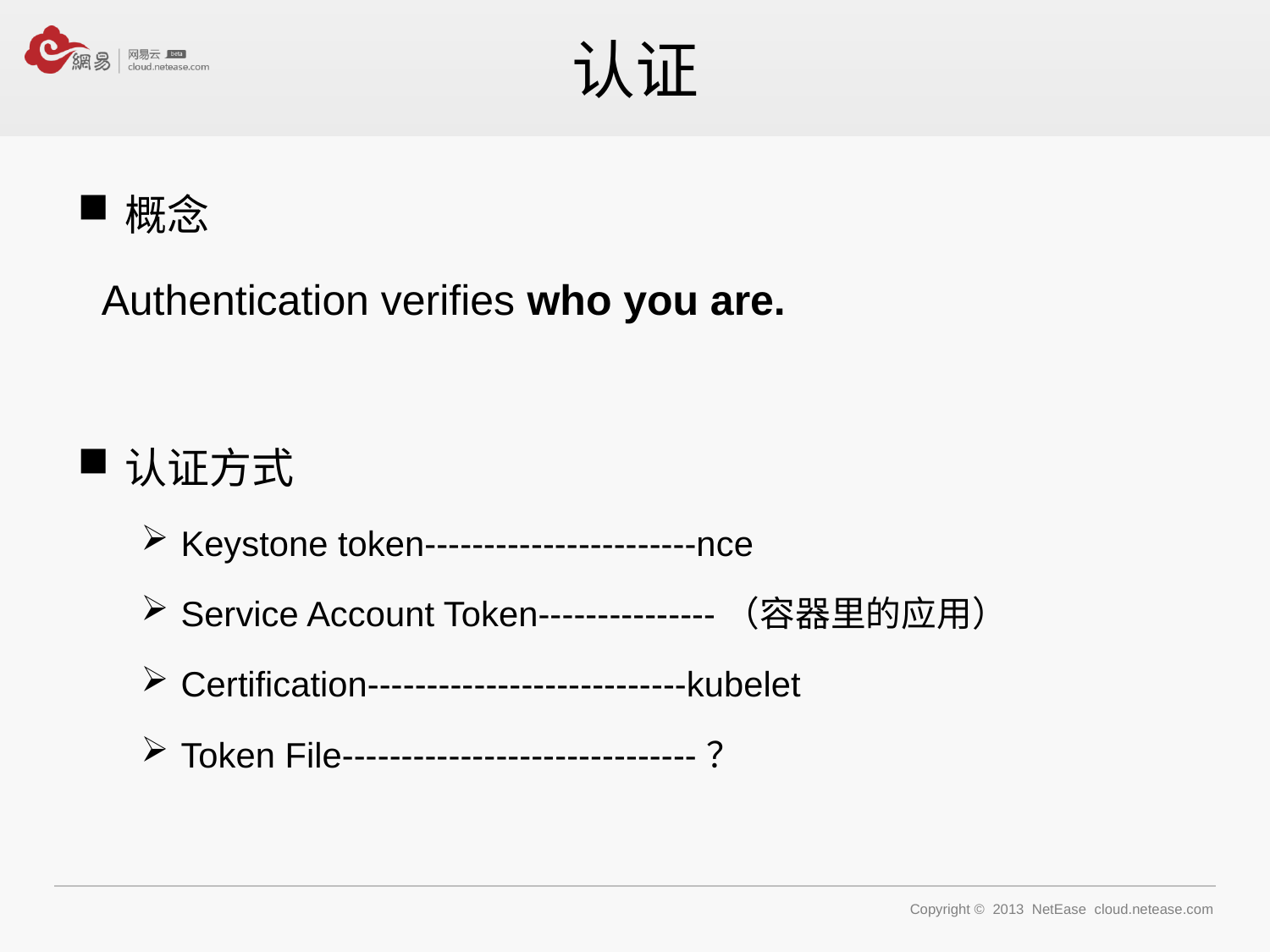

# 认证
概念
  Authentication verifies who you are.

认证方式
Keystone token-----------------------nce
Service Account Token---------------（容器里的应用）
Certification---------------------------kubelet
Token File------------------------------？